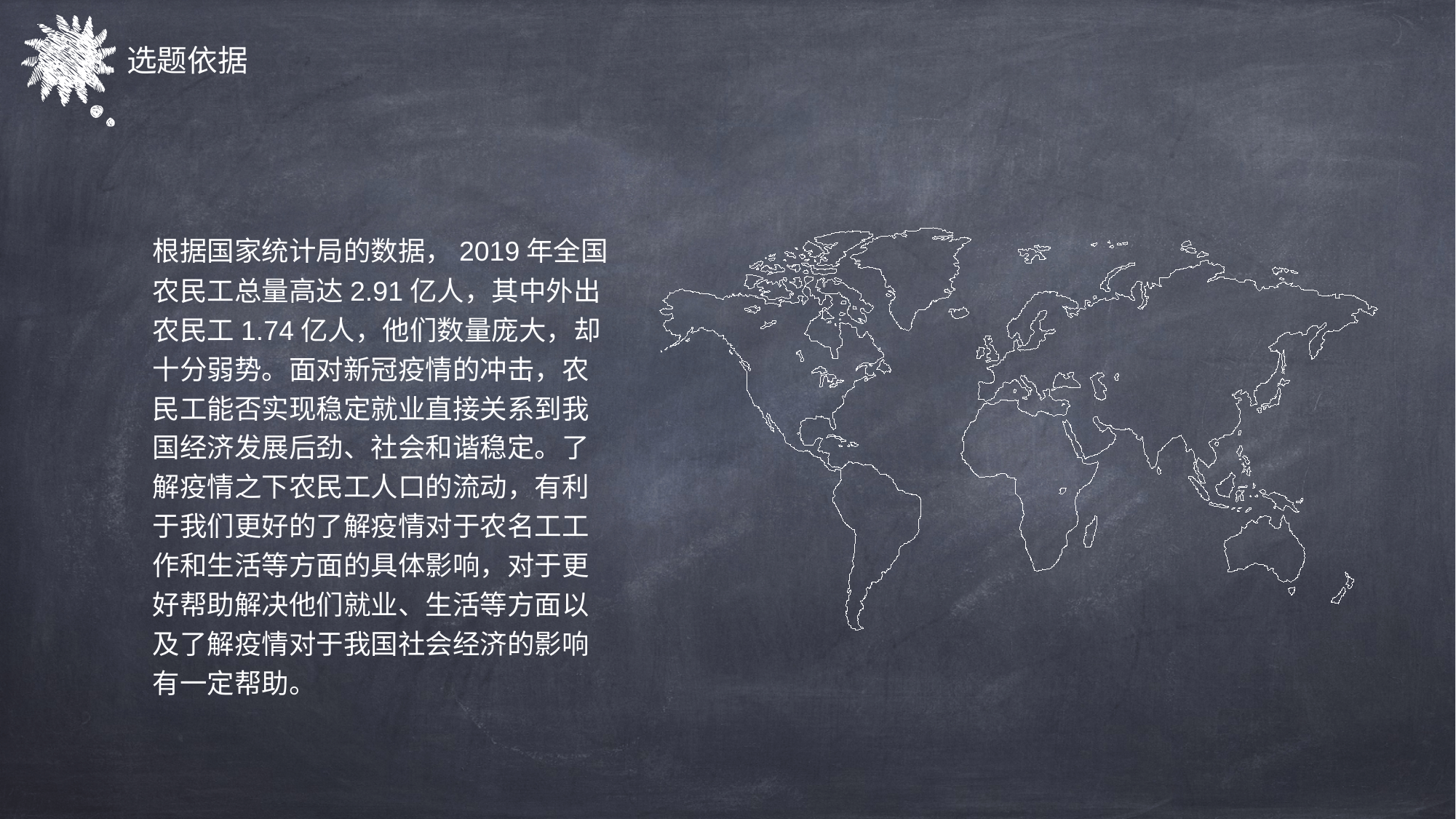

选题依据
根据国家统计局的数据，2019年全国农民工总量高达2.91亿人，其中外出农民工1.74亿人，他们数量庞大，却十分弱势。面对新冠疫情的冲击，农民工能否实现稳定就业直接关系到我国经济发展后劲、社会和谐稳定。了解疫情之下农民工人口的流动，有利于我们更好的了解疫情对于农名工工作和生活等方面的具体影响，对于更好帮助解决他们就业、生活等方面以及了解疫情对于我国社会经济的影响有一定帮助。